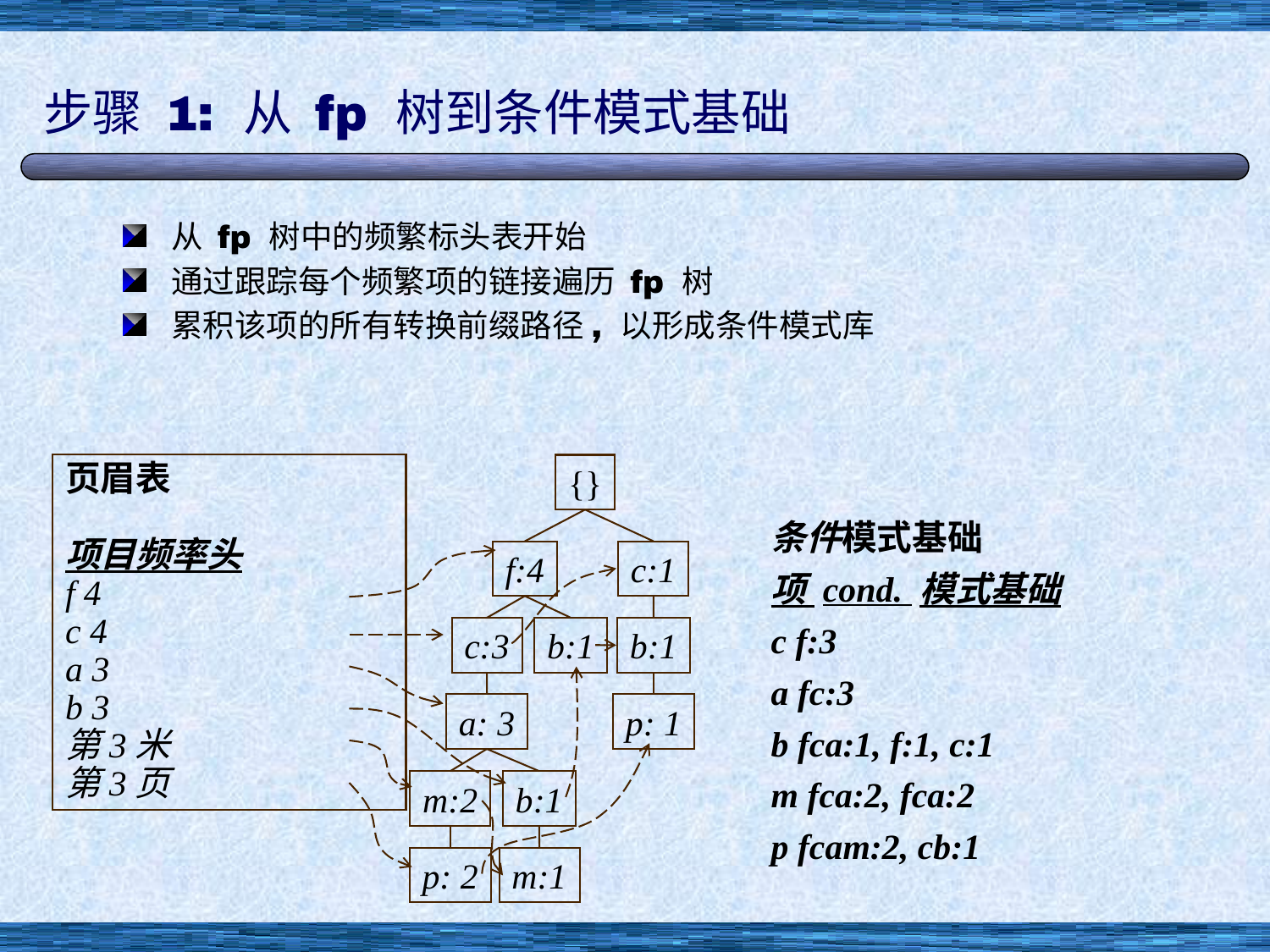

# 步骤 1: 从 fp 树到条件模式基础
从 fp 树中的频繁标头表开始
通过跟踪每个频繁项的链接遍历 fp 树
累积该项的所有转换前缀路径, 以形成条件模式库
页眉表

项目频率头
f 4
c 4
a 3
b 3
第3米
第3页
{}
f:4
c:1

c:3
b:1
b:1

a: 3
p: 1

m:2
b:1

p: 2
m:1
条件模式基础
项 cond. 模式基础
c f:3
a fc:3
b fca:1, f:1, c:1
m fca:2, fca:2
p fcam:2, cb:1